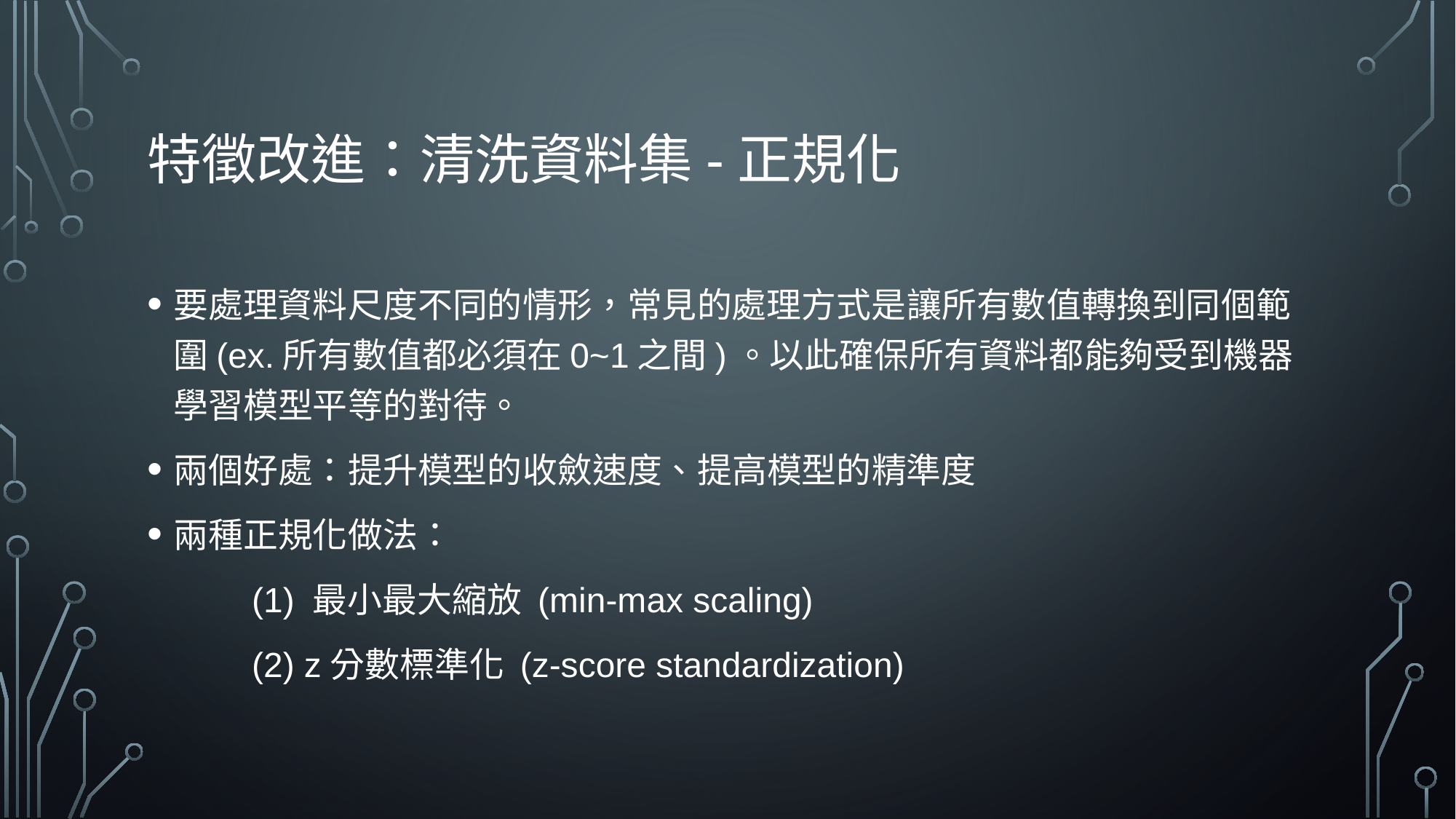

# 特徵改進：清洗資料集-正規化
要處理資料尺度不同的情形，常見的處理方式是讓所有數值轉換到同個範圍(ex.所有數值都必須在0~1之間)。以此確保所有資料都能夠受到機器學習模型平等的對待。
兩個好處：提升模型的收斂速度、提高模型的精準度
兩種正規化做法：
	(1) 最小最大縮放 (min-max scaling)
	(2) z分數標準化 (z-score standardization)